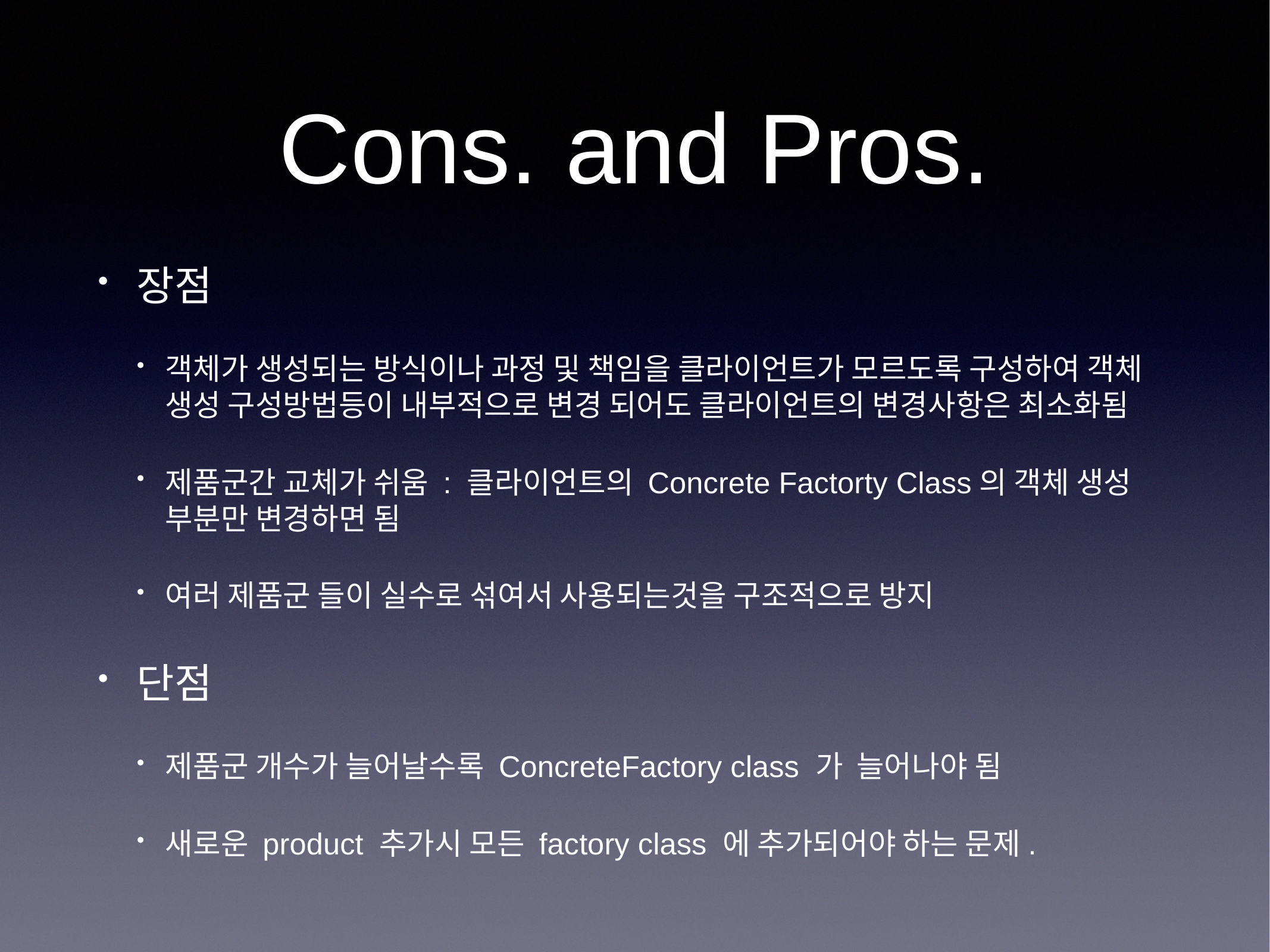

# Cons. and Pros.
장점
객체가 생성되는 방식이나 과정 및 책임을 클라이언트가 모르도록 구성하여 객체 생성 구성방법등이 내부적으로 변경 되어도 클라이언트의 변경사항은 최소화됨
제품군간 교체가 쉬움 : 클라이언트의 Concrete Factorty Class의 객체 생성 부분만 변경하면 됨
여러 제품군 들이 실수로 섞여서 사용되는것을 구조적으로 방지
단점
제품군 개수가 늘어날수록 ConcreteFactory class 가  늘어나야 됨
새로운 product 추가시 모든 factory class 에 추가되어야 하는 문제.